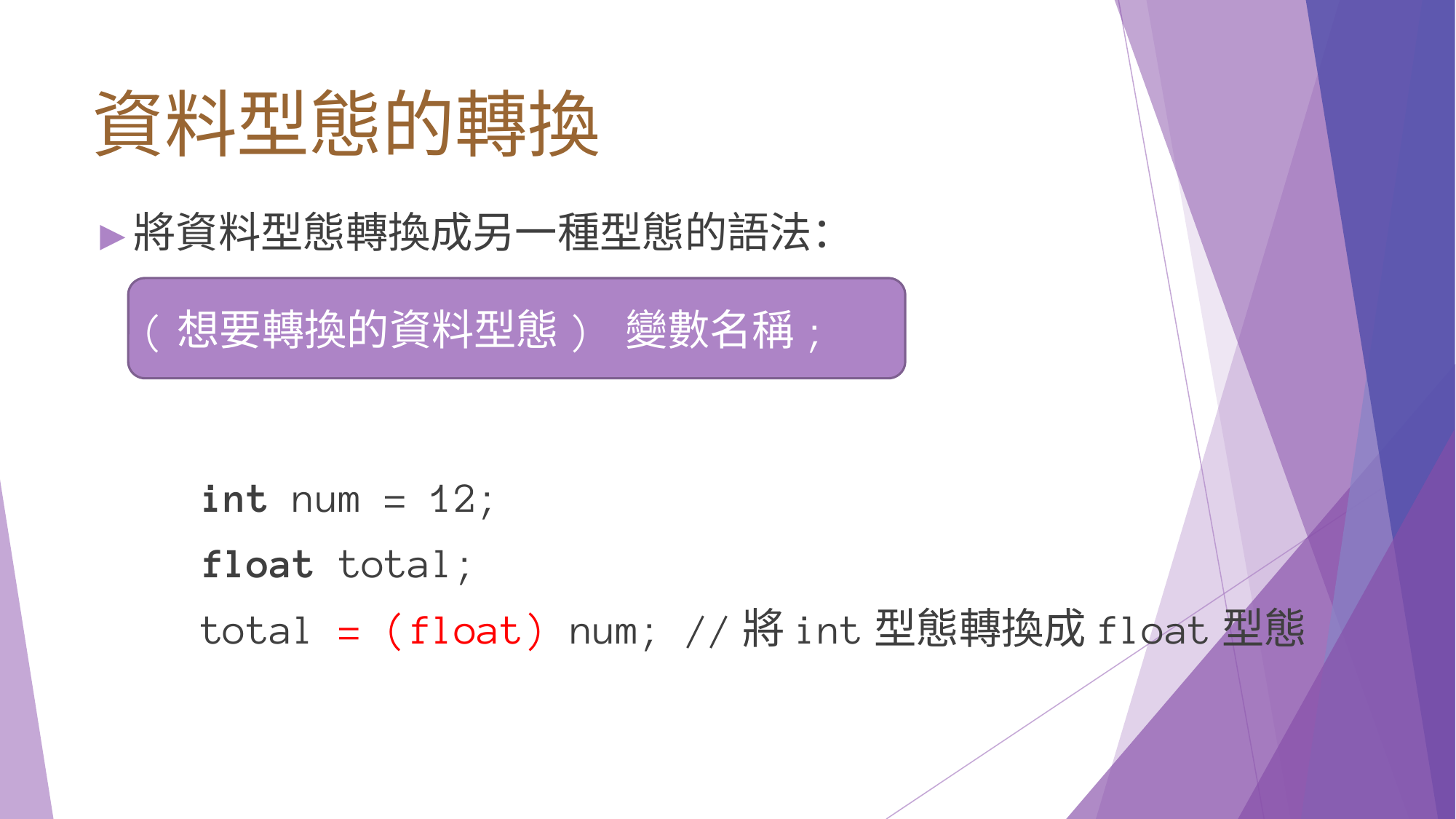

# 資料型態的轉換
將資料型態轉換成另⼀種型態的語法：

	int num = 12;
	float total;
	total = (float) num; //將int型態轉換成float型態
(想要轉換的資料型態) 變數名稱;